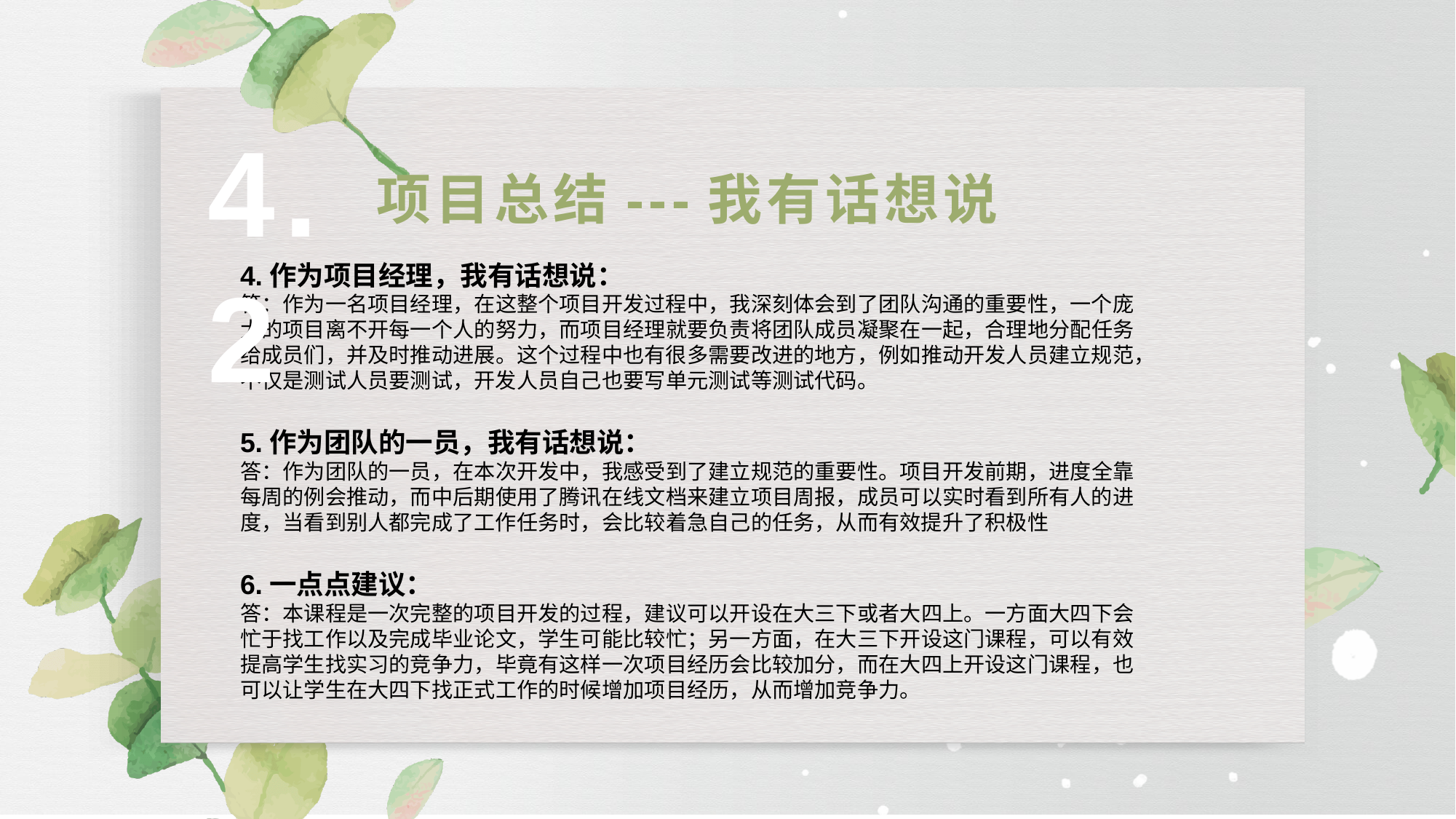

4.2
项目总结---我有话想说
4.作为项目经理，我有话想说：
答：作为一名项目经理，在这整个项目开发过程中，我深刻体会到了团队沟通的重要性，一个庞大的项目离不开每一个人的努力，而项目经理就要负责将团队成员凝聚在一起，合理地分配任务给成员们，并及时推动进展。这个过程中也有很多需要改进的地方，例如推动开发人员建立规范，不仅是测试人员要测试，开发人员自己也要写单元测试等测试代码。

5.作为团队的一员，我有话想说：
答：作为团队的一员，在本次开发中，我感受到了建立规范的重要性。项目开发前期，进度全靠每周的例会推动，而中后期使用了腾讯在线文档来建立项目周报，成员可以实时看到所有人的进度，当看到别人都完成了工作任务时，会比较着急自己的任务，从而有效提升了积极性

6.一点点建议：
答：本课程是一次完整的项目开发的过程，建议可以开设在大三下或者大四上。一方面大四下会忙于找工作以及完成毕业论文，学生可能比较忙；另一方面，在大三下开设这门课程，可以有效提高学生找实习的竞争力，毕竟有这样一次项目经历会比较加分，而在大四上开设这门课程，也可以让学生在大四下找正式工作的时候增加项目经历，从而增加竞争力。